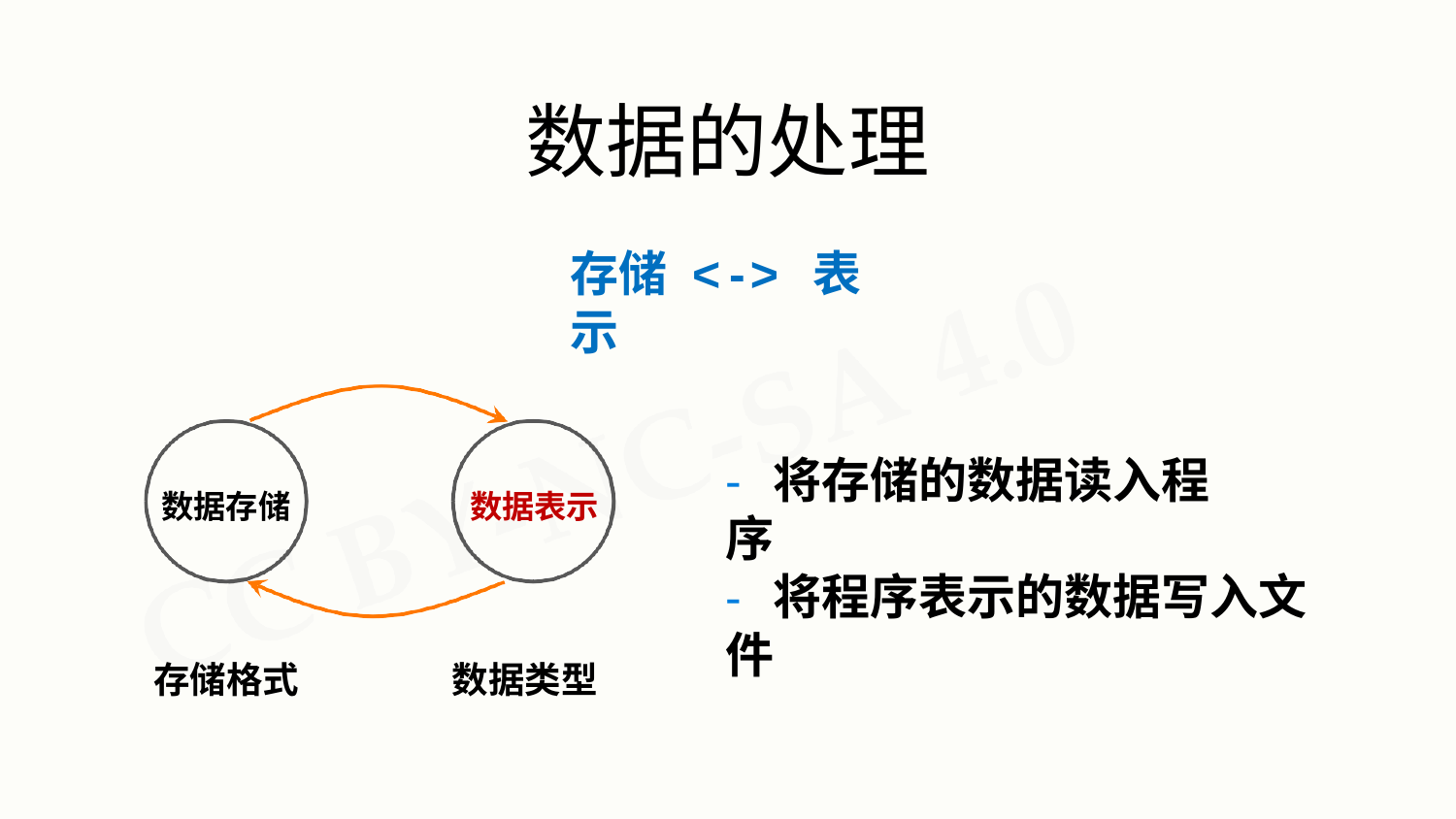

# 数据的处理
存储 <-> 表示

- 将存储的数据读入程序
数据存储
数据表示
- 将程序表示的数据写入文件
存储格式
数据类型